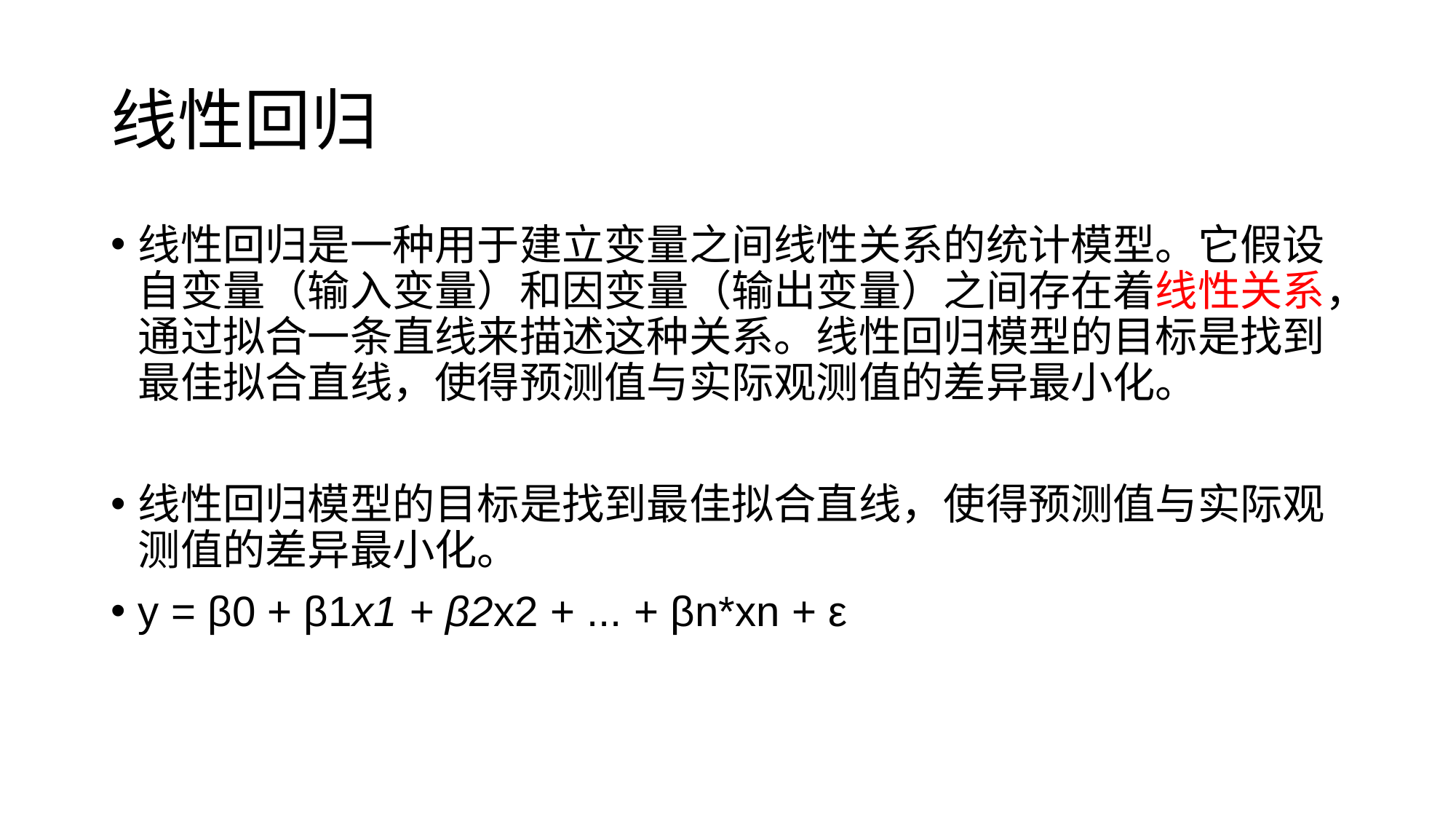

# 线性回归
线性回归是一种用于建立变量之间线性关系的统计模型。它假设自变量（输入变量）和因变量（输出变量）之间存在着线性关系，通过拟合一条直线来描述这种关系。线性回归模型的目标是找到最佳拟合直线，使得预测值与实际观测值的差异最小化。

线性回归模型的目标是找到最佳拟合直线，使得预测值与实际观测值的差异最小化。
y = β0 + β1x1 + β2x2 + ... + βn*xn + ε